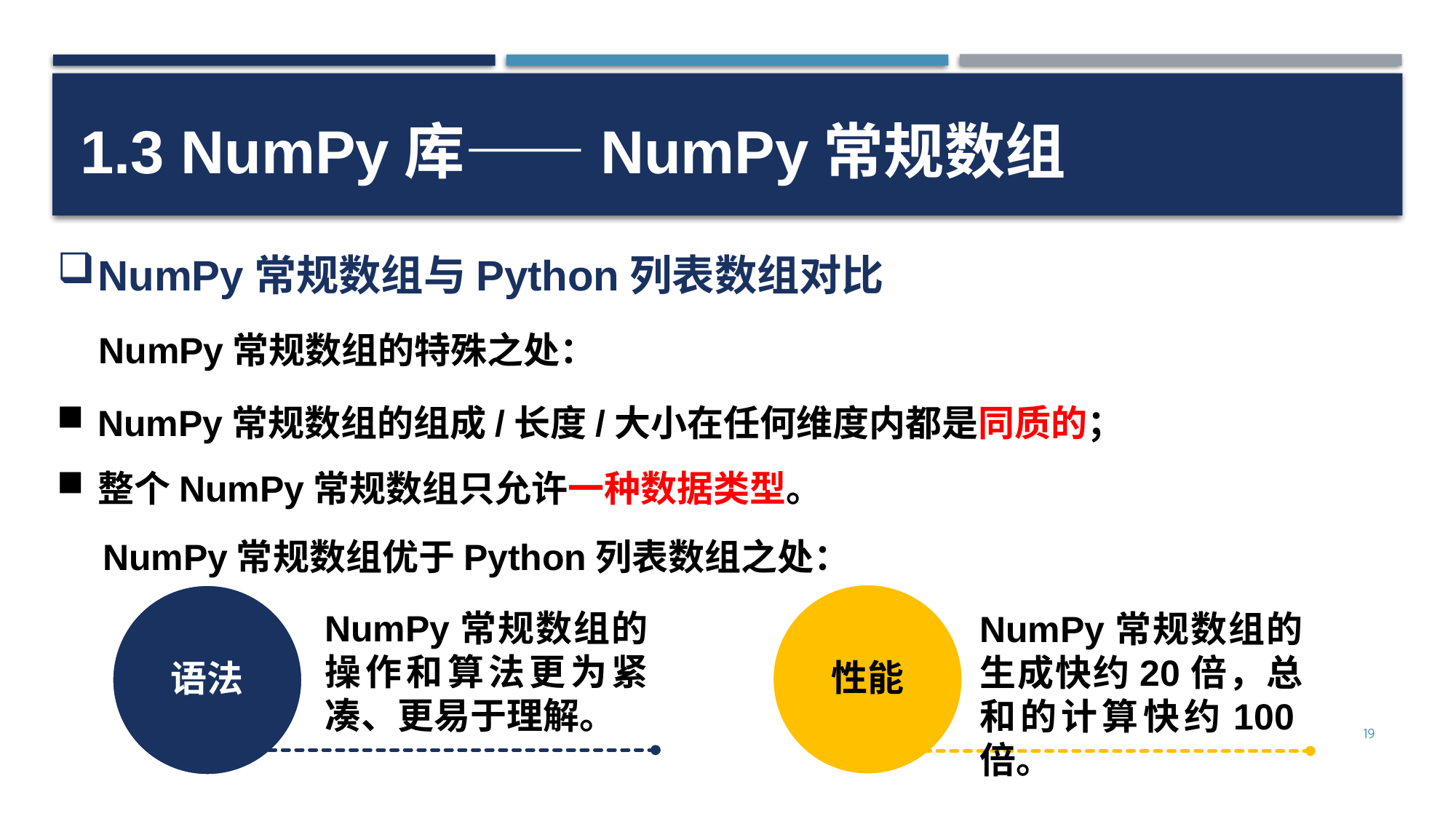

1.3 NumPy库——NumPy常规数组
NumPy常规数组与Python列表数组对比
NumPy常规数组的特殊之处：
NumPy常规数组的组成/长度/大小在任何维度内都是同质的；
整个NumPy常规数组只允许一种数据类型。
NumPy常规数组优于Python列表数组之处：

性能

语法
NumPy常规数组的操作和算法更为紧凑、更易于理解。
NumPy常规数组的生成快约20倍，总和的计算快约100倍。
19